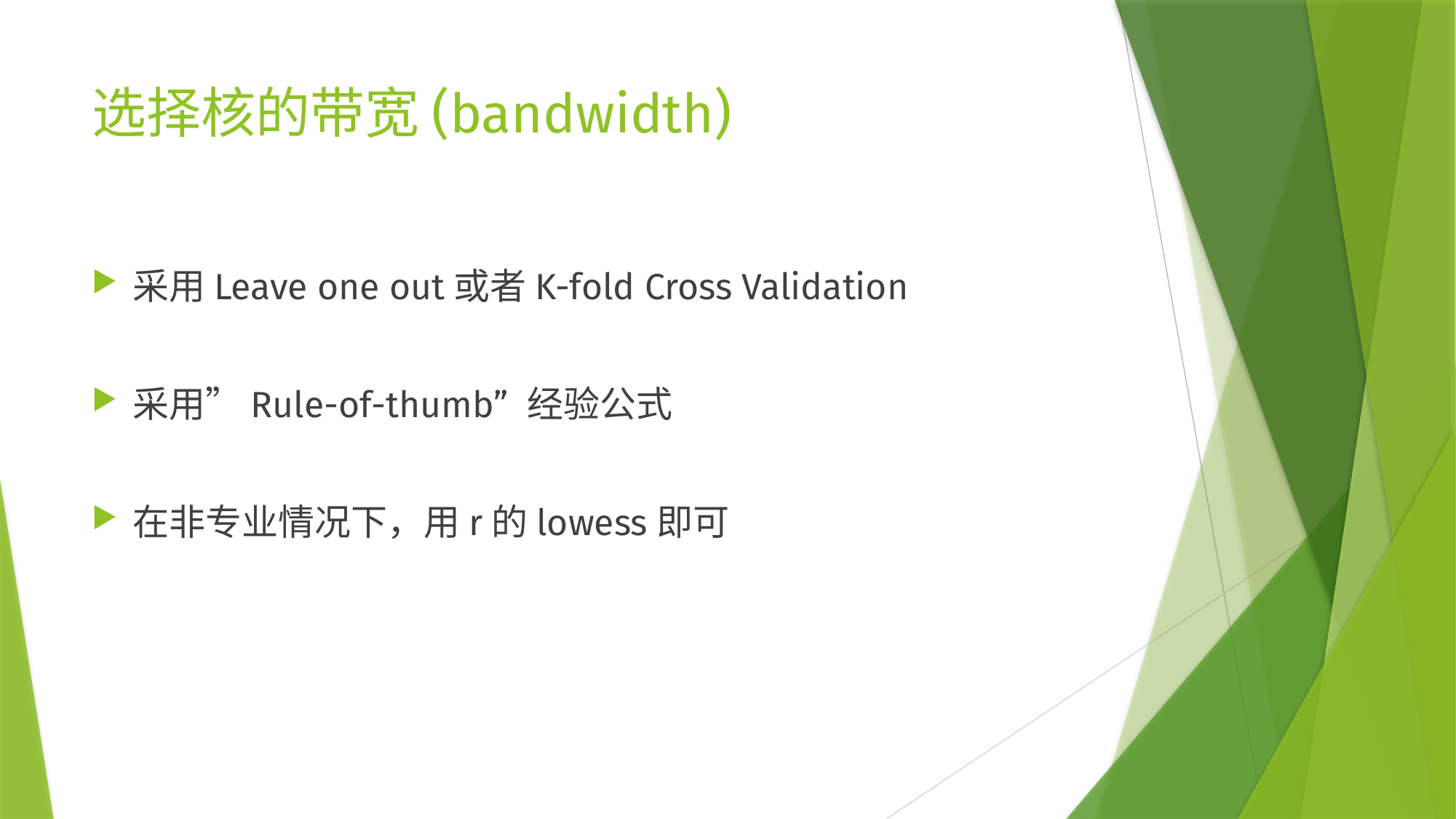

# 选择核的带宽(bandwidth)
采用Leave one out或者K-fold Cross Validation

采用”Rule-of-thumb” 经验公式

在非专业情况下，用r的lowess即可